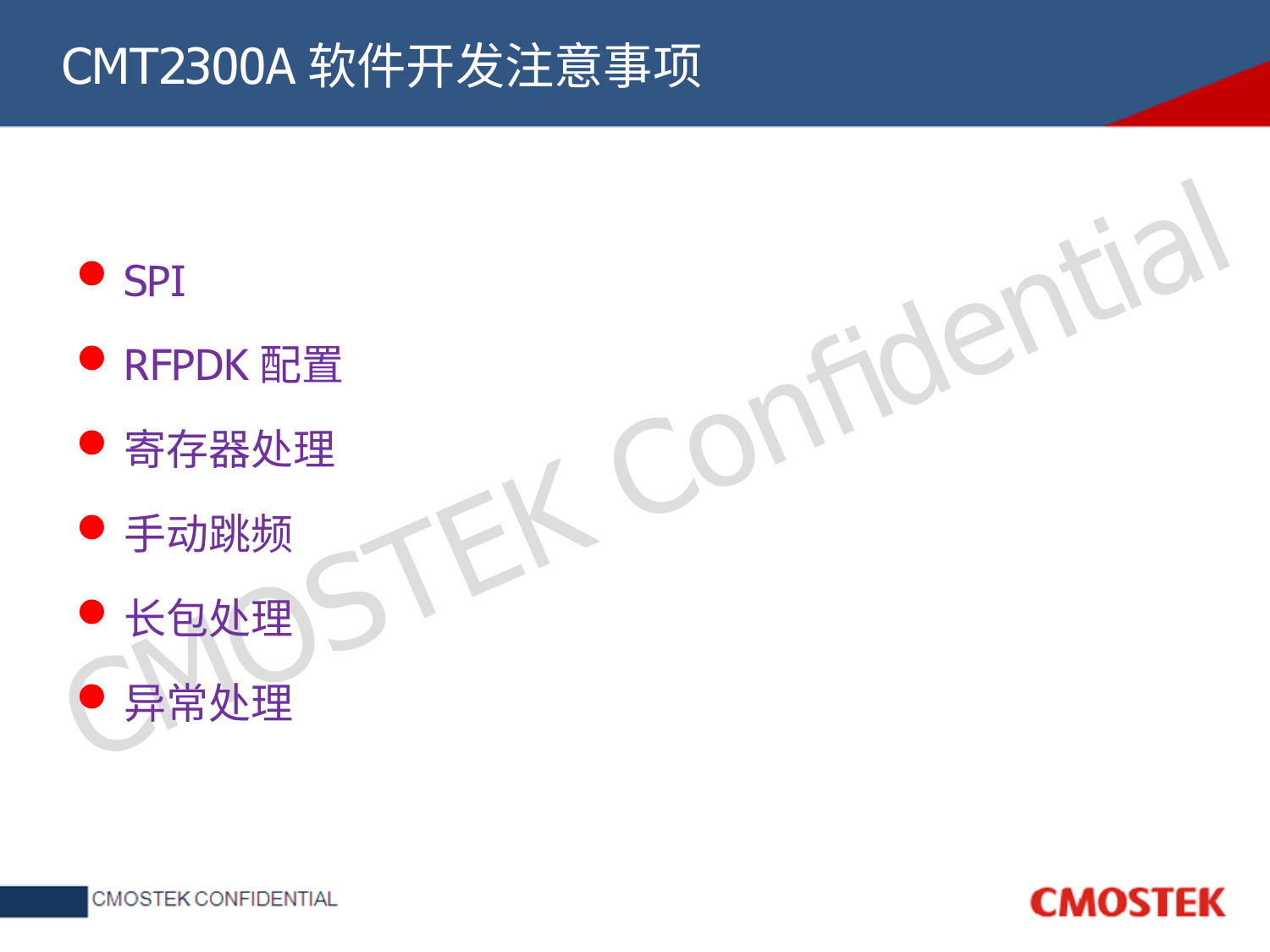

# CMT2300A软件开发注意事项
SPI
RFPDK配置
寄存器处理
手动跳频
长包处理
异常处理

2